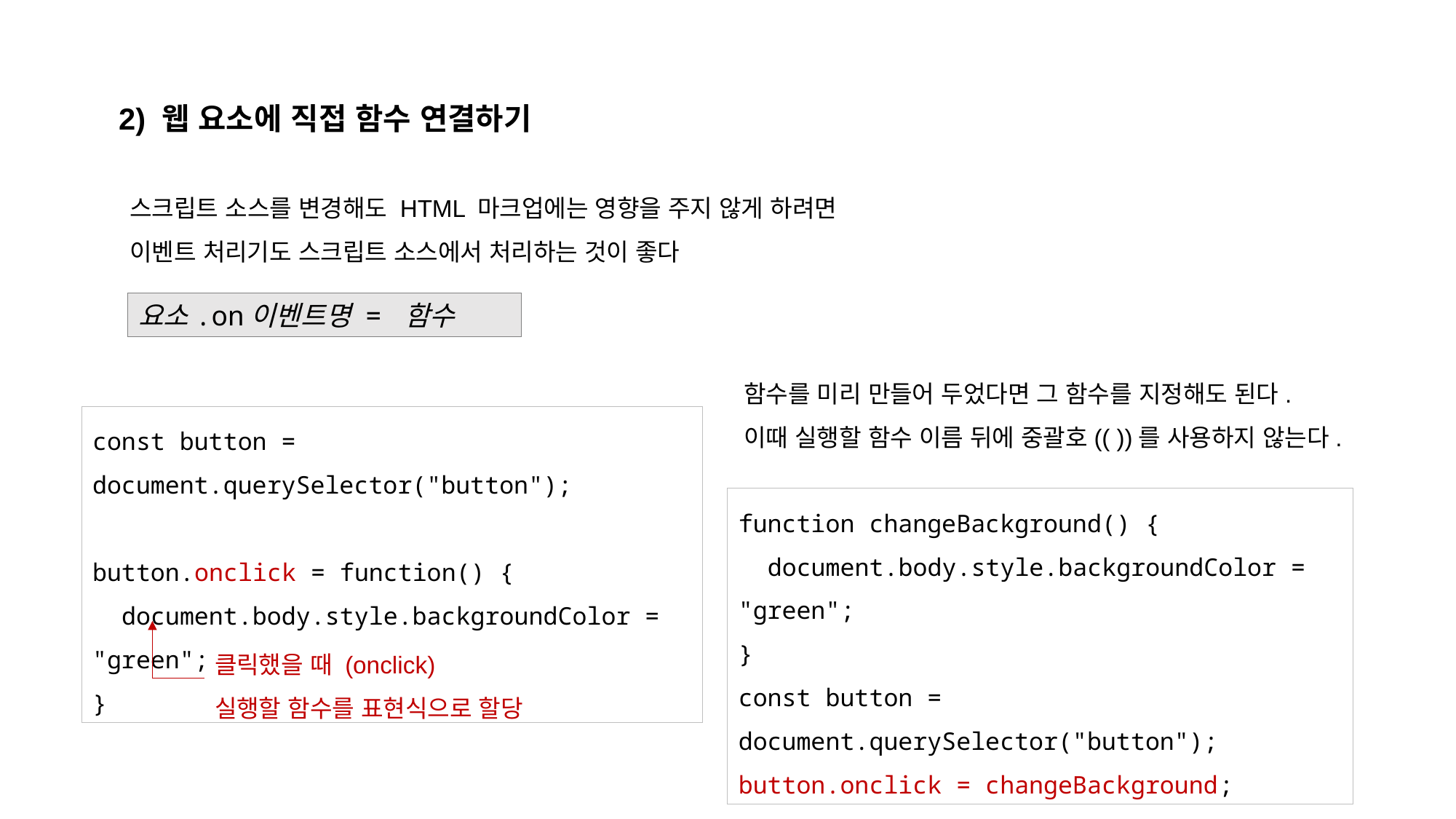

2) 웹 요소에 직접 함수 연결하기
스크립트 소스를 변경해도 HTML 마크업에는 영향을 주지 않게 하려면
이벤트 처리기도 스크립트 소스에서 처리하는 것이 좋다
요소.on이벤트명 = 함수
함수를 미리 만들어 두었다면 그 함수를 지정해도 된다.
이때 실행할 함수 이름 뒤에 중괄호(( ))를 사용하지 않는다.
const button = document.querySelector("button");
button.onclick = function() {
  document.body.style.backgroundColor = "green";
}
function changeBackground() {
  document.body.style.backgroundColor = "green";
}
const button = document.querySelector("button");
button.onclick = changeBackground;
클릭했을 때 (onclick)
실행할 함수를 표현식으로 할당